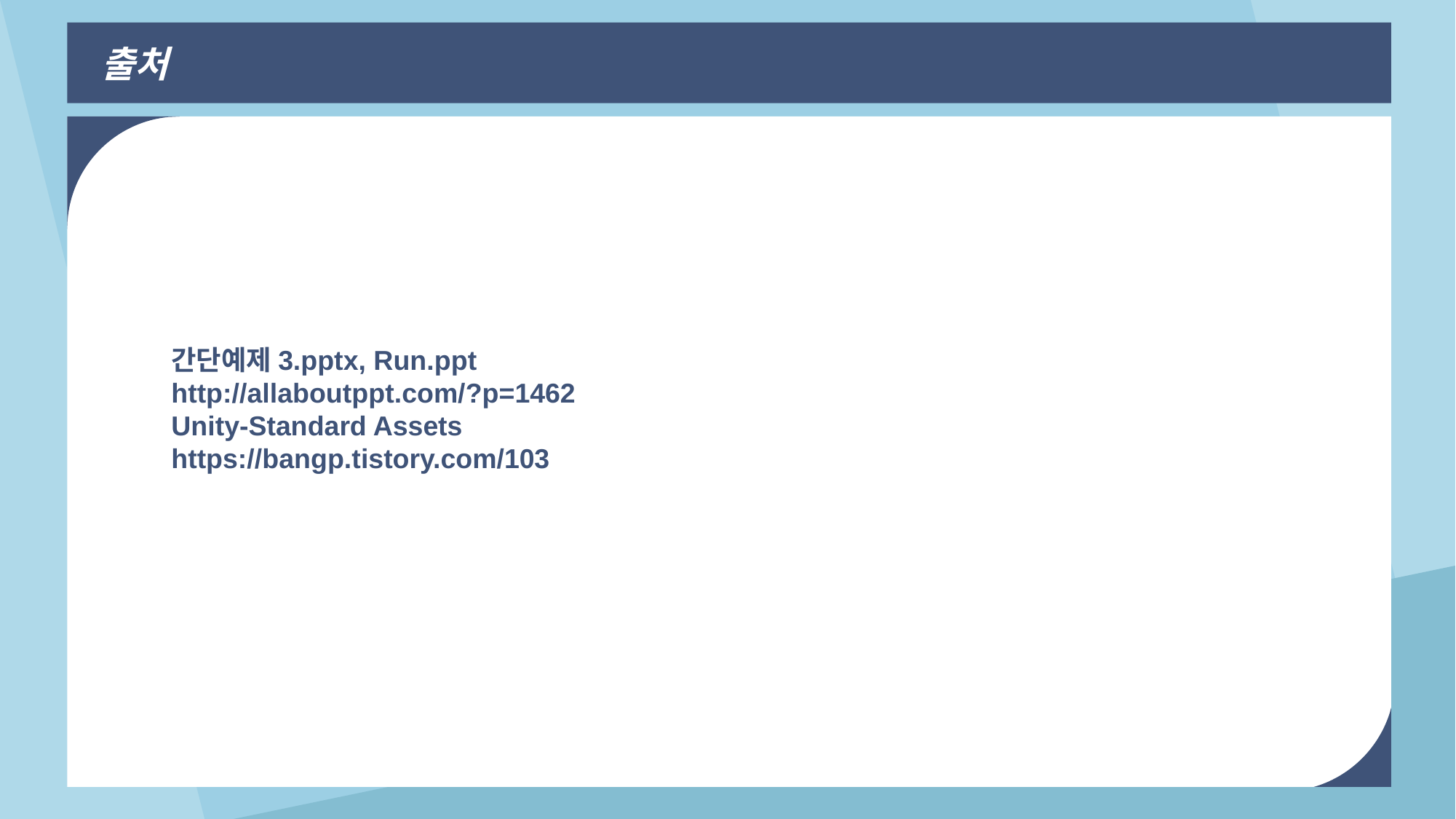

출처

간단예제3.pptx, Run.ppt
http://allaboutppt.com/?p=1462
Unity-Standard Assets
https://bangp.tistory.com/103